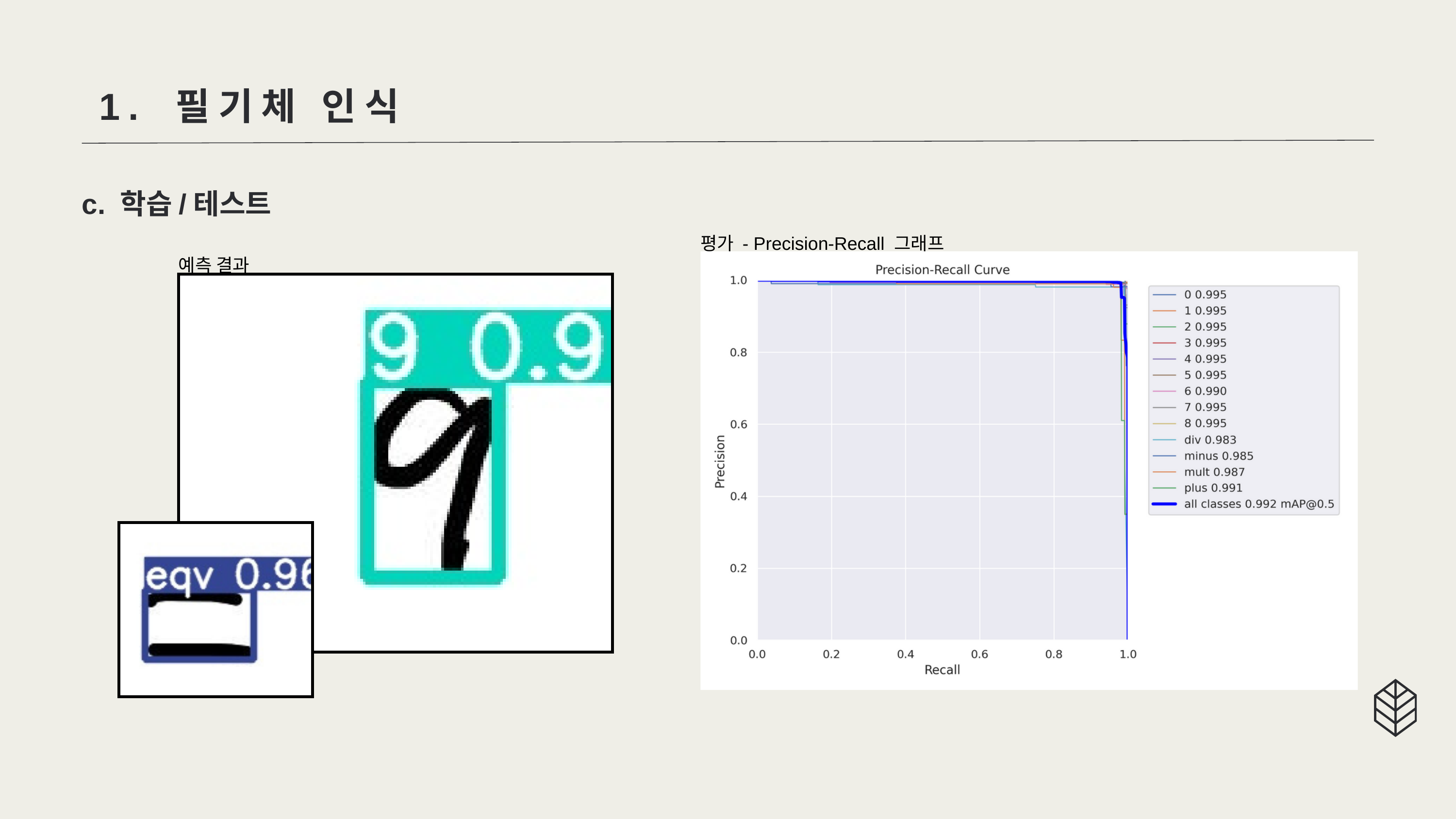

1. 필기체 인식

c. 학습/테스트
평가 - Precision-Recall 그래프
예측 결과